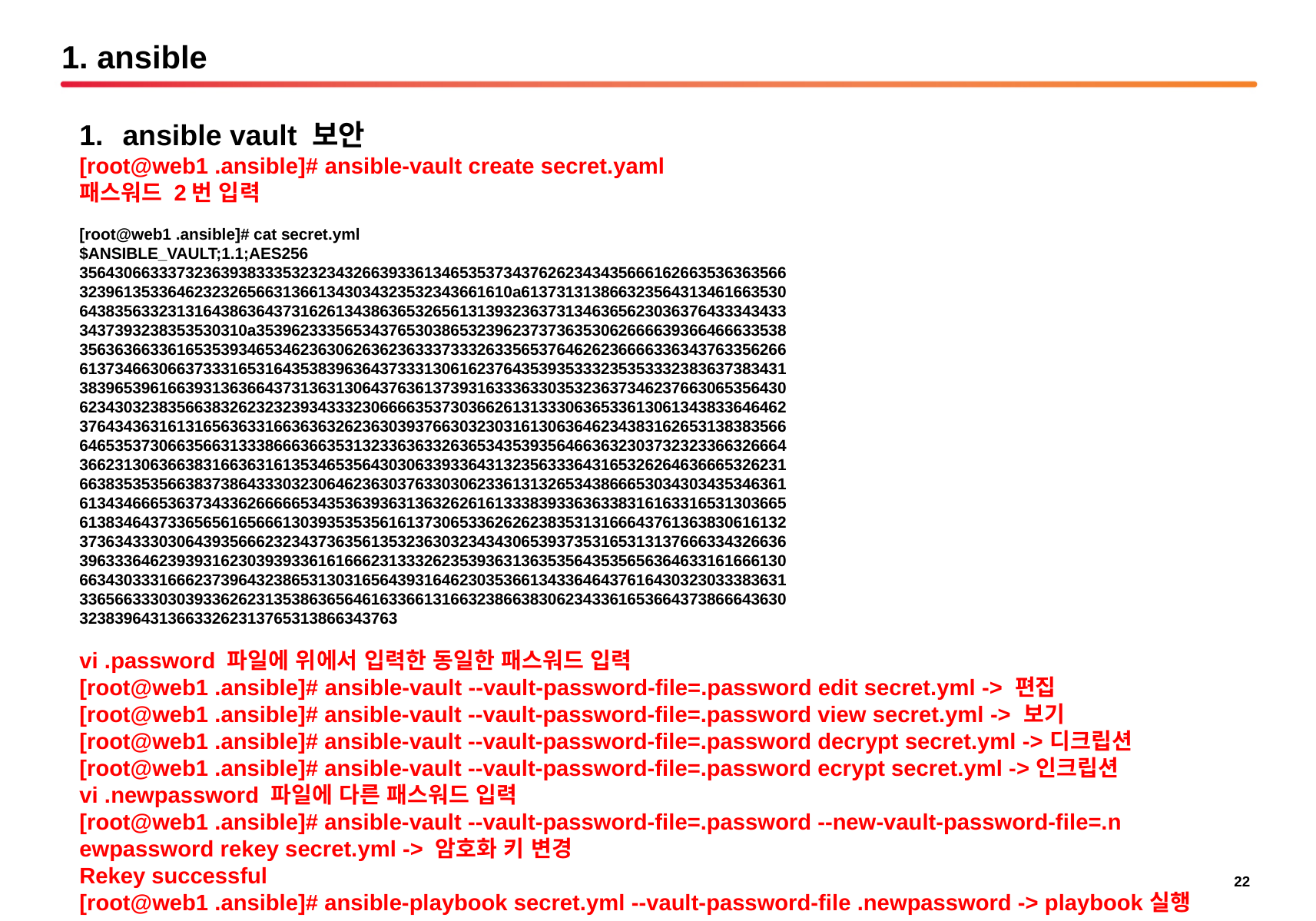

# 1. ansible
ansible vault 보안
[root@web1 .ansible]# ansible-vault create secret.yaml
패스워드 2번 입력

[root@web1 .ansible]# cat secret.yml
$ANSIBLE_VAULT;1.1;AES256
35643066333732363938333532323432663933613465353734376262343435666162663536363566
3239613533646232326566313661343034323532343661610a613731313866323564313461663530
64383563323131643863643731626134386365326561313932363731346365623036376433343433
3437393238353530310a353962333565343765303865323962373736353062666639366466633538
35636366336165353934653462363062636236333733326335653764626236666336343763356266
61373466306637333165316435383963643733313061623764353935333235353332383637383431
38396539616639313636643731363130643763613739316333633035323637346237663065356430
62343032383566383262323239343332306666353730366261313330636533613061343833646462
37643436316131656363316636363262363039376630323031613063646234383162653138383566
64653537306635663133386663663531323363633263653435393564663632303732323366326664
36623130636638316636316135346535643030633933643132356333643165326264636665326231
66383535356638373864333032306462363037633030623361313265343866653034303435346361
61343466653637343362666665343536393631363262616133383933636338316163316531303665
61383464373365656165666130393535356161373065336262623835313166643761363830616132
37363433303064393566623234373635613532363032343430653937353165313137666334326636
39633364623939316230393933616166623133326235393631363535643535656364633161666130
66343033316662373964323865313031656439316462303536613433646437616430323033383631
33656633303039336262313538636564616336613166323866383062343361653664373866643630
323839643136633262313765313866343763

vi .password 파일에 위에서 입력한 동일한 패스워드 입력
[root@web1 .ansible]# ansible-vault --vault-password-file=.password edit secret.yml -> 편집
[root@web1 .ansible]# ansible-vault --vault-password-file=.password view secret.yml -> 보기
[root@web1 .ansible]# ansible-vault --vault-password-file=.password decrypt secret.yml ->디크립션
[root@web1 .ansible]# ansible-vault --vault-password-file=.password ecrypt secret.yml ->인크립션
vi .newpassword 파일에 다른 패스워드 입력
[root@web1 .ansible]# ansible-vault --vault-password-file=.password --new-vault-password-file=.n                  ewpassword rekey secret.yml -> 암호화 키 변경
Rekey successful
[root@web1 .ansible]# ansible-playbook secret.yml --vault-password-file .newpassword -> playbook실행